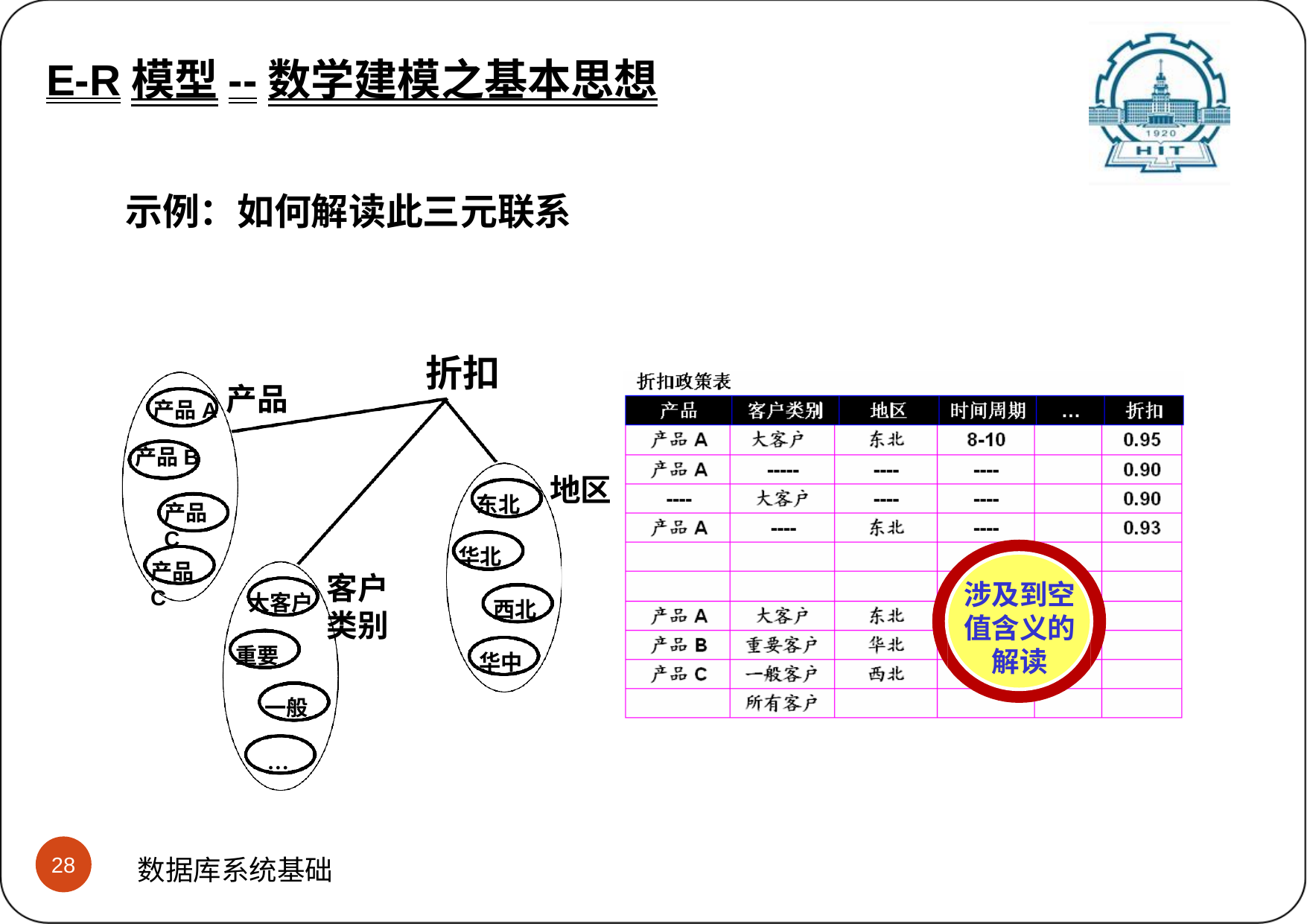

E-R模型--数学建模之基本思想
# E-R模型--数据建模之基本思想 (7)有什么样的联系需要区分呢?
示例：如何解读此三元联系
折扣

产品
产品A
产品B
地区
东北
产品C

华北

产品C
客户 类别
涉及到空 值含义的 解读
大客户
西北
重要
华中
一般

…